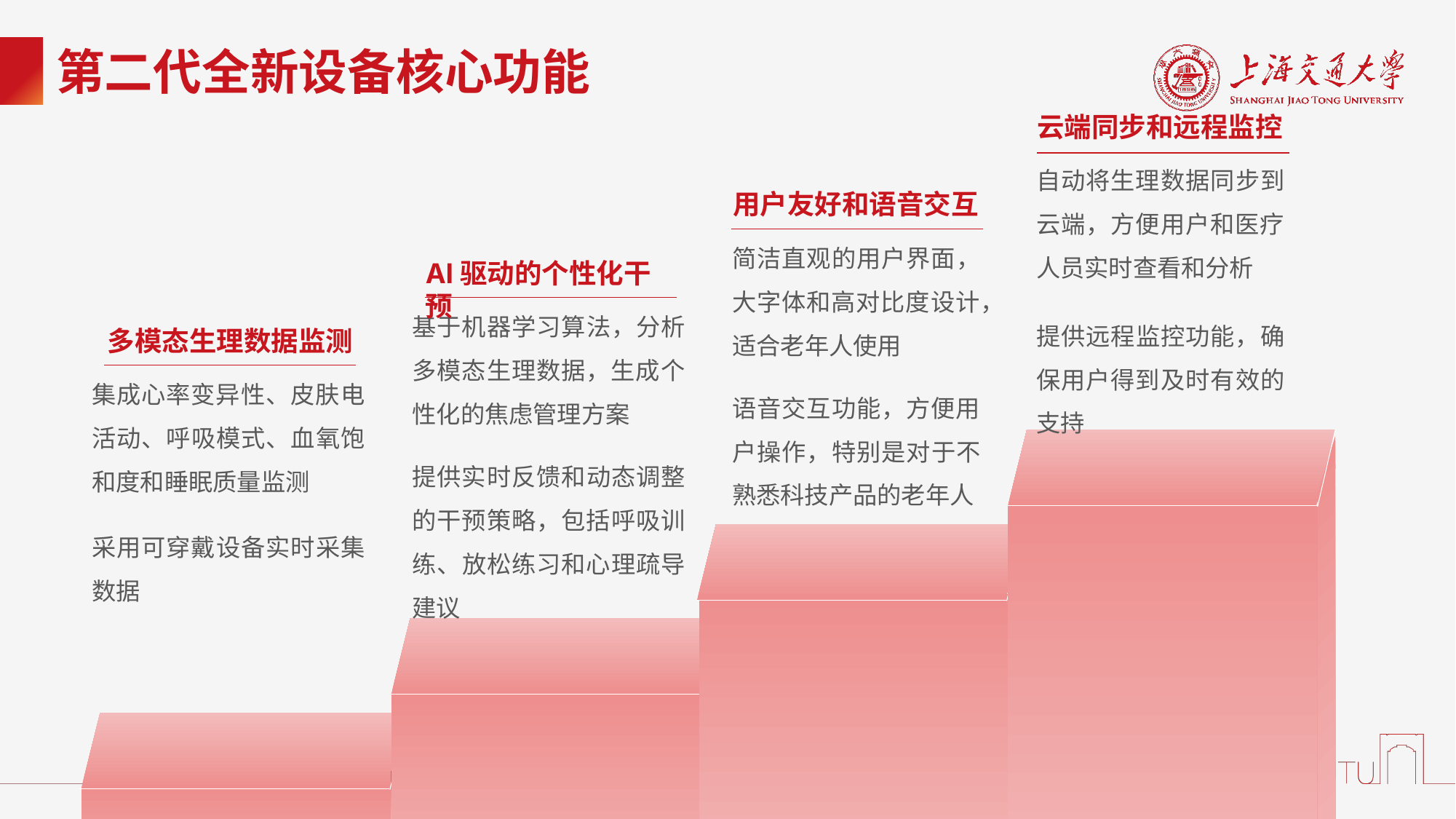

# 第二代全新设备核心功能
云端同步和远程监控
自动将生理数据同步到云端，方便用户和医疗人员实时查看和分析

提供远程监控功能，确保用户得到及时有效的支持
用户友好和语音交互
简洁直观的用户界面，大字体和高对比度设计，适合老年人使用

语音交互功能，方便用户操作，特别是对于不熟悉科技产品的老年人
AI驱动的个性化干预
基于机器学习算法，分析多模态生理数据，生成个性化的焦虑管理方案

提供实时反馈和动态调整的干预策略，包括呼吸训练、放松练习和心理疏导建议

多模态生理数据监测
集成心率变异性、皮肤电活动、呼吸模式、血氧饱和度和睡眠质量监测

采用可穿戴设备实时采集数据